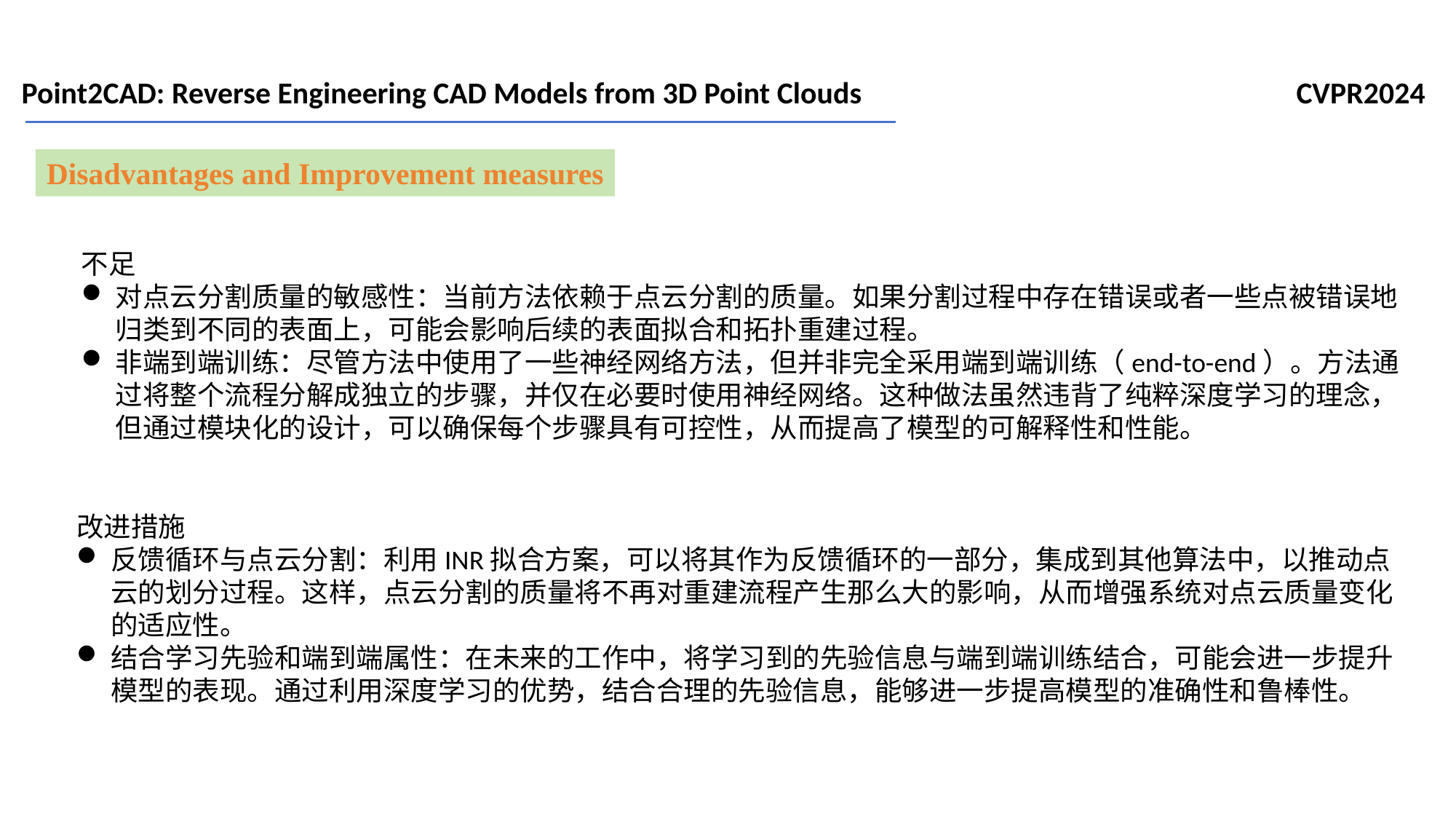

Point2CAD: Reverse Engineering CAD Models from 3D Point Clouds                                                               CVPR2024
Disadvantages and Improvement measures
不足
对点云分割质量的敏感性：当前方法依赖于点云分割的质量。如果分割过程中存在错误或者一些点被错误地归类到不同的表面上，可能会影响后续的表面拟合和拓扑重建过程。
非端到端训练：尽管方法中使用了一些神经网络方法，但并非完全采用端到端训练（end-to-end）。方法通过将整个流程分解成独立的步骤，并仅在必要时使用神经网络。这种做法虽然违背了纯粹深度学习的理念，但通过模块化的设计，可以确保每个步骤具有可控性，从而提高了模型的可解释性和性能。
改进措施
反馈循环与点云分割：利用INR拟合方案，可以将其作为反馈循环的一部分，集成到其他算法中，以推动点云的划分过程。这样，点云分割的质量将不再对重建流程产生那么大的影响，从而增强系统对点云质量变化的适应性。
结合学习先验和端到端属性：在未来的工作中，将学习到的先验信息与端到端训练结合，可能会进一步提升模型的表现。通过利用深度学习的优势，结合合理的先验信息，能够进一步提高模型的准确性和鲁棒性。